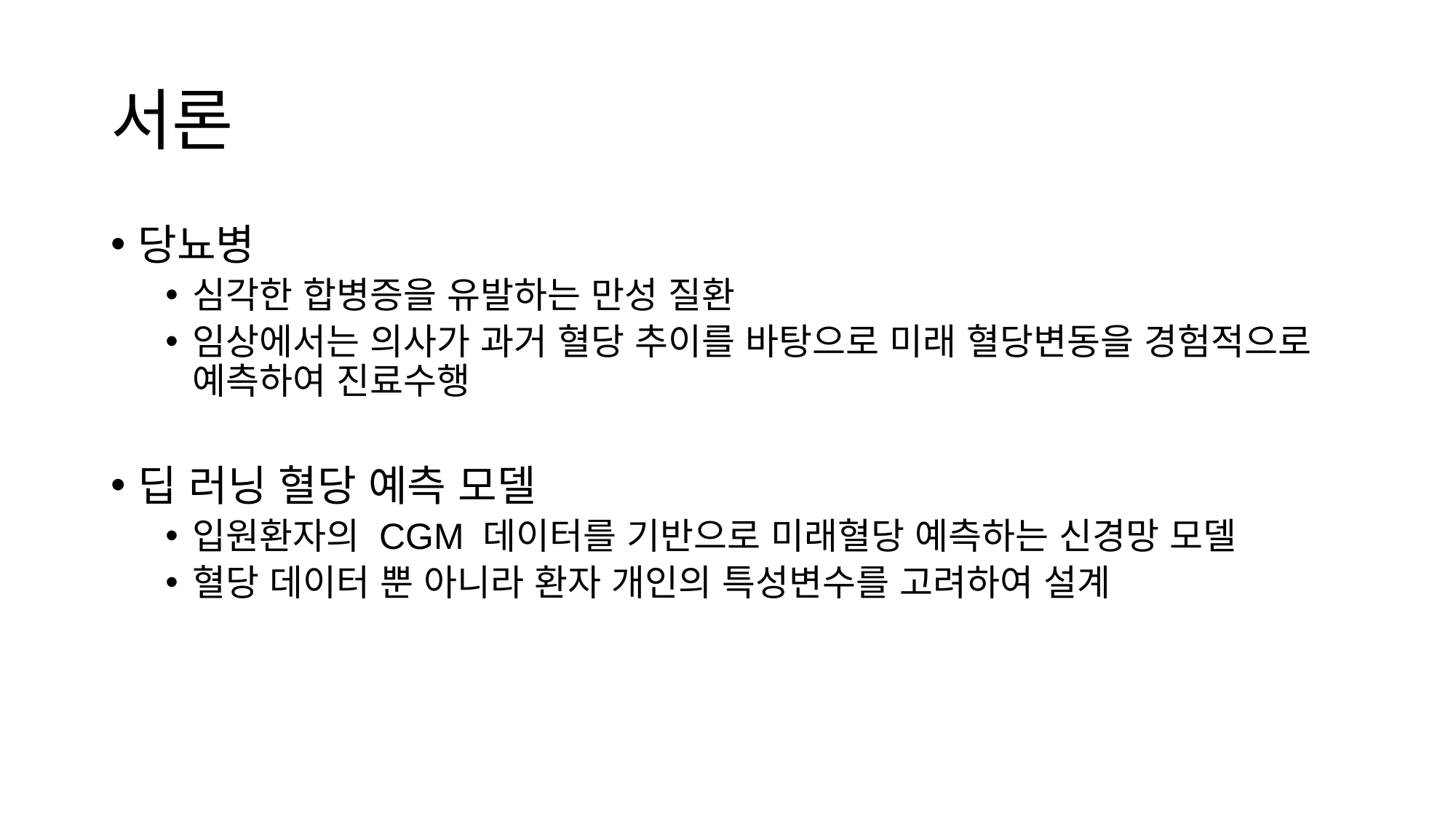

# 서론
당뇨병
심각한 합병증을 유발하는 만성 질환
임상에서는 의사가 과거 혈당 추이를 바탕으로 미래 혈당변동을 경험적으로 예측하여 진료수행

딥 러닝 혈당 예측 모델
입원환자의 CGM 데이터를 기반으로 미래혈당 예측하는 신경망 모델
혈당 데이터 뿐 아니라 환자 개인의 특성변수를 고려하여 설계